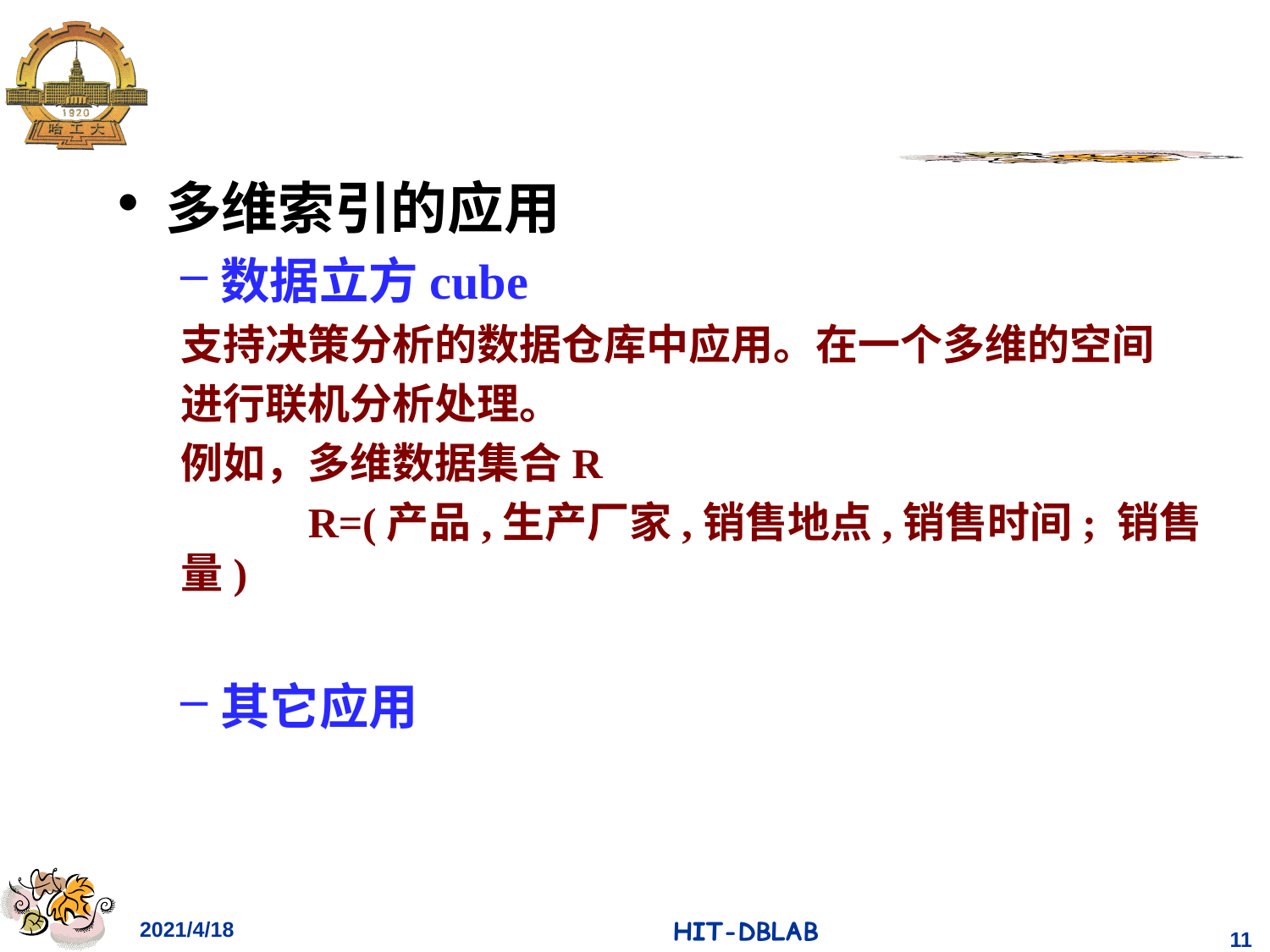

#
多维索引的应用
数据立方cube
支持决策分析的数据仓库中应用。在一个多维的空间
进行联机分析处理。
例如，多维数据集合R
            R=(产品,生产厂家,销售地点,销售时间; 销售量)

其它应用

2021/4/18
HIT-DBLAB
114